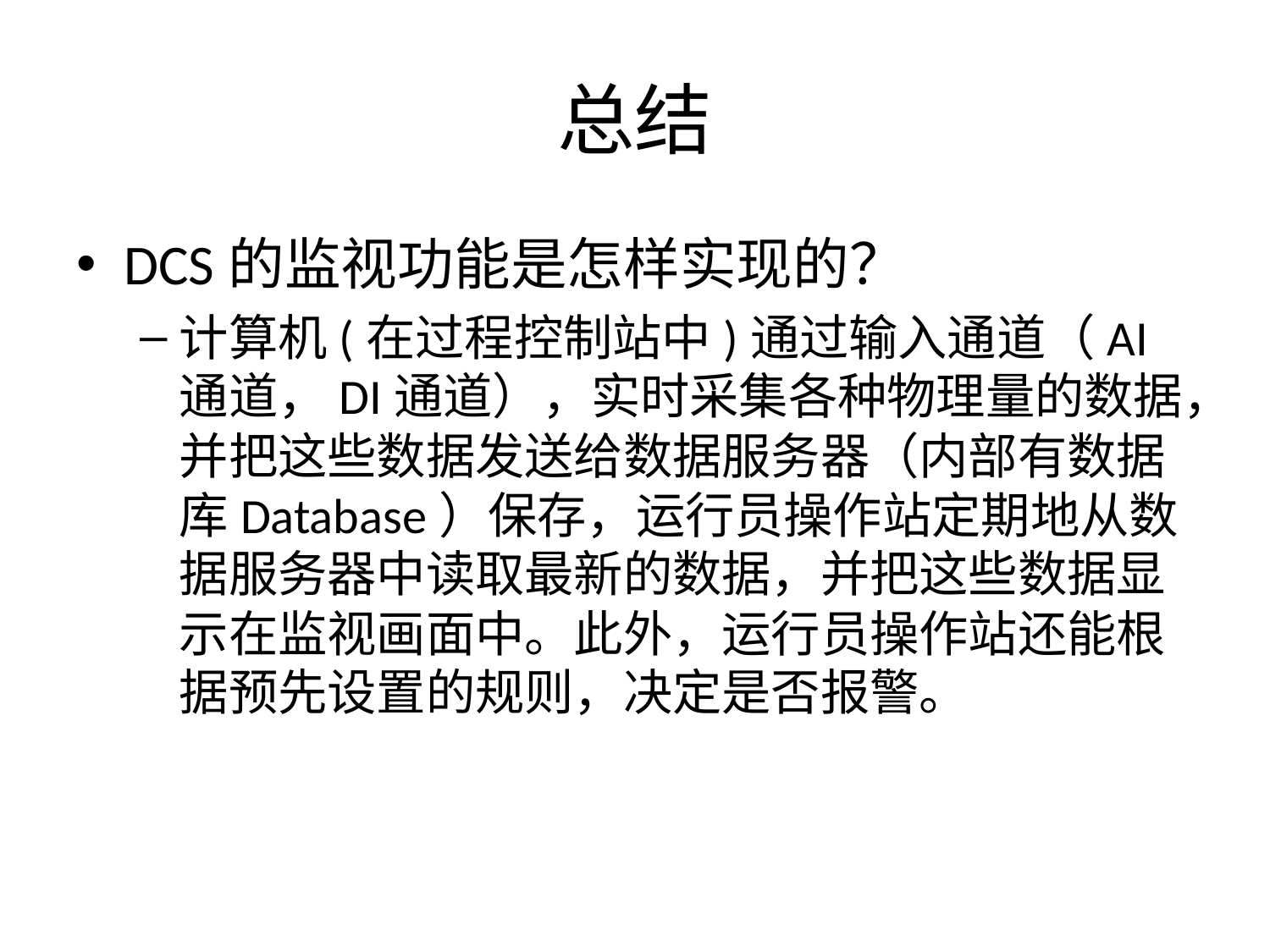

# 总结
DCS的监视功能是怎样实现的？
计算机(在过程控制站中)通过输入通道（AI通道，DI通道），实时采集各种物理量的数据，并把这些数据发送给数据服务器（内部有数据库Database）保存，运行员操作站定期地从数据服务器中读取最新的数据，并把这些数据显示在监视画面中。此外，运行员操作站还能根据预先设置的规则，决定是否报警。